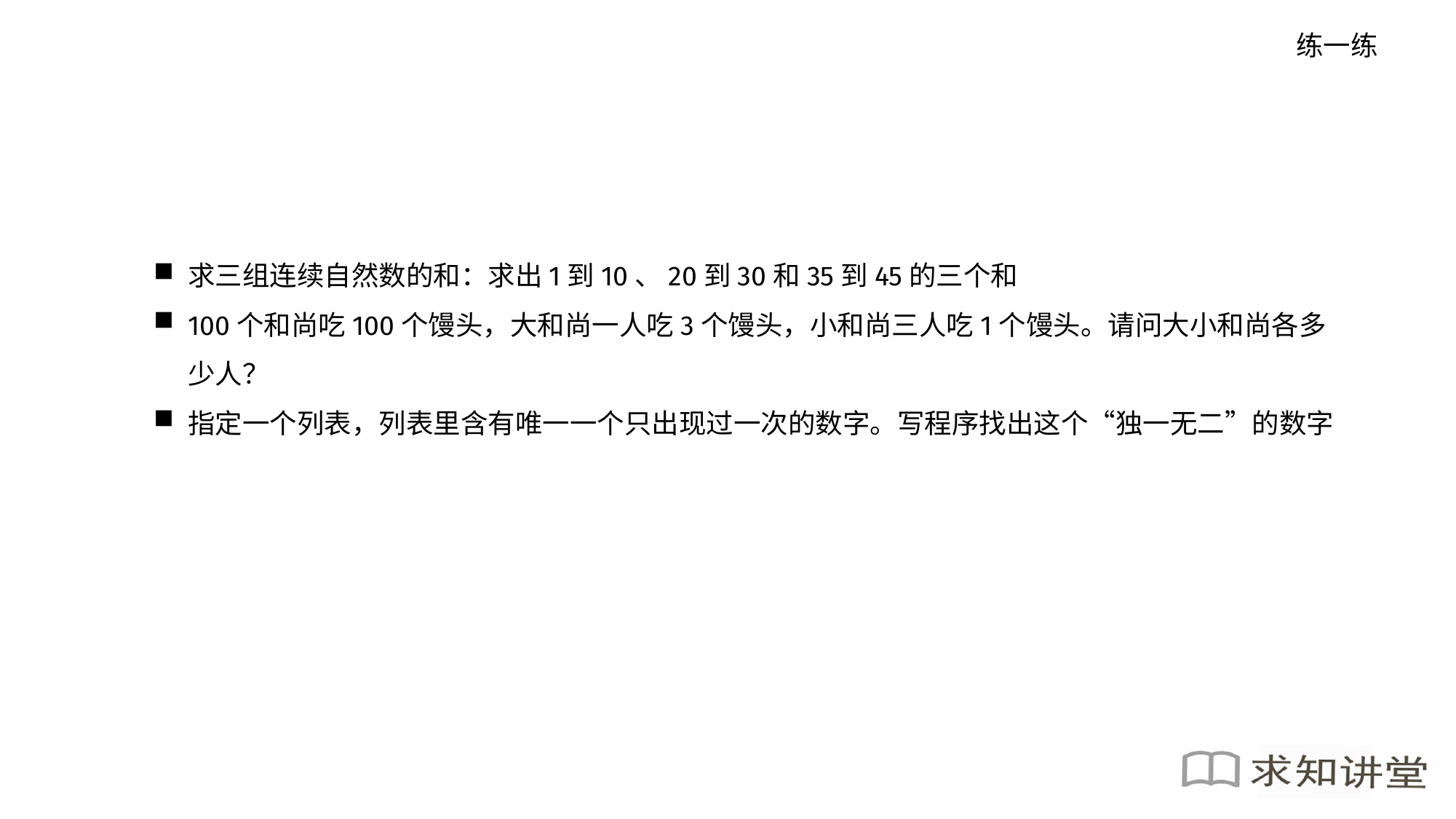

练一练
求三组连续自然数的和：求出1到10、20到30和35到45的三个和
100个和尚吃100个馒头，大和尚一人吃3个馒头，小和尚三人吃1个馒头。请问大小和尚各多少人？
指定一个列表，列表里含有唯一一个只出现过一次的数字。写程序找出这个“独一无二”的数字